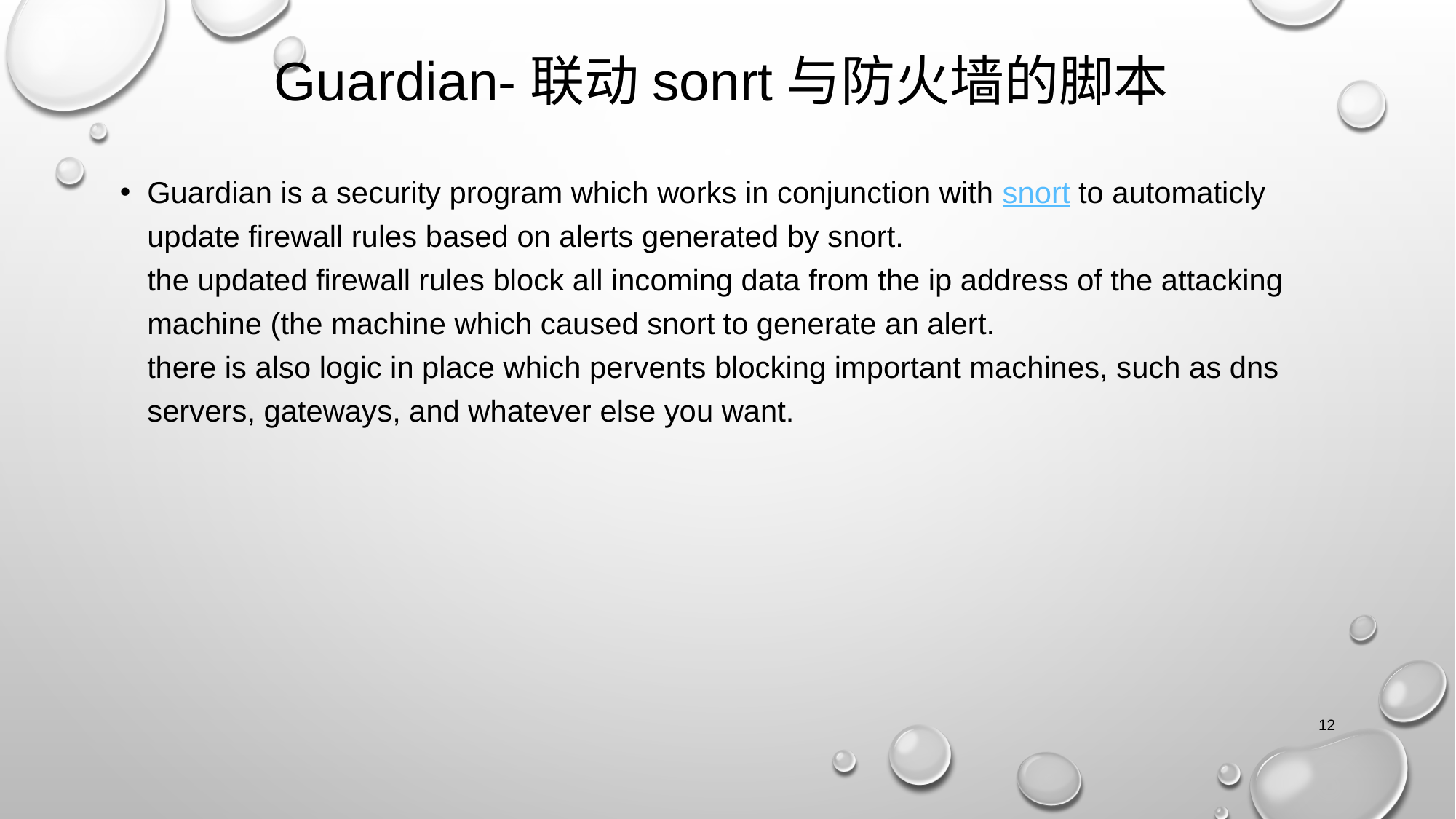

# Guardian-联动sonrt与防火墙的脚本
Guardian is a security program which works in conjunction with snort to automaticly update firewall rules based on alerts generated by snort.
the updated firewall rules block all incoming data from the ip address of the attacking machine (the machine which caused snort to generate an alert.
there is also logic in place which pervents blocking important machines, such as dns servers, gateways, and whatever else you want.

12